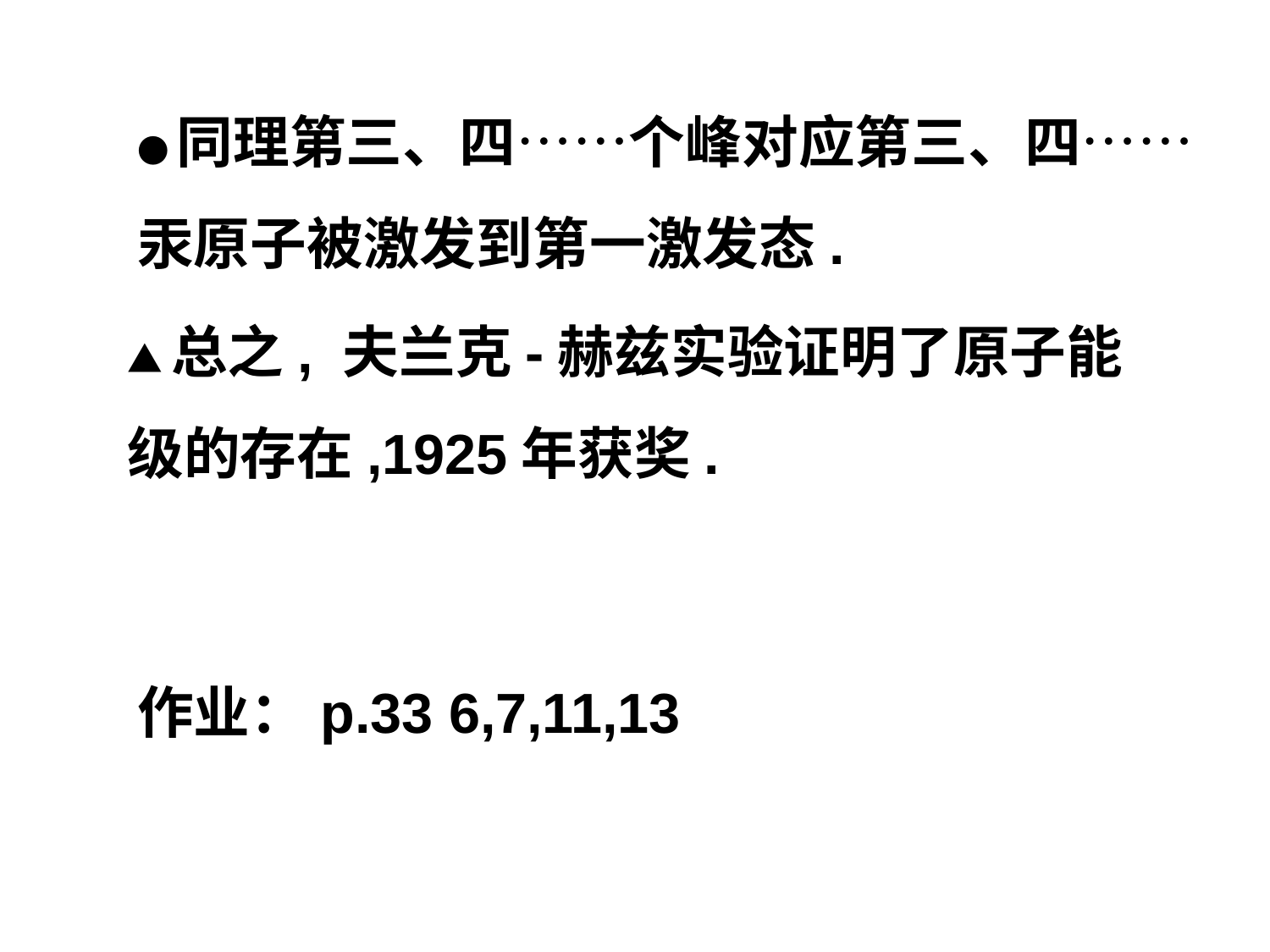

●同理第三、四……个峰对应第三、四……汞原子被激发到第一激发态.
▲总之, 夫兰克-赫兹实验证明了原子能级的存在,1925年获奖.
作业：p.33 6,7,11,13